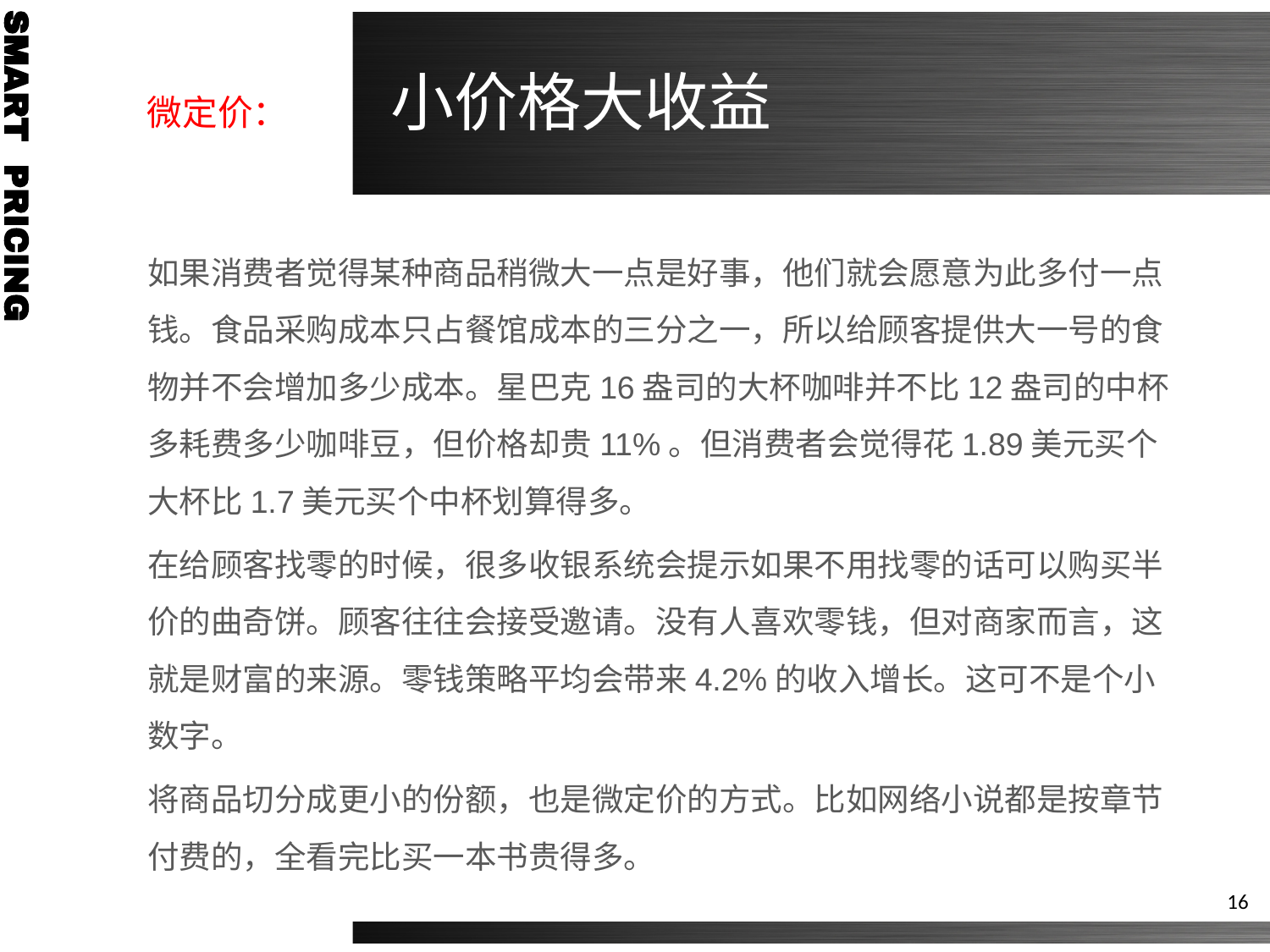

# 微定价：             小价格大收益
如果消费者觉得某种商品稍微大一点是好事，他们就会愿意为此多付一点钱。食品采购成本只占餐馆成本的三分之一，所以给顾客提供大一号的食物并不会增加多少成本。星巴克16盎司的大杯咖啡并不比12盎司的中杯多耗费多少咖啡豆，但价格却贵11%。但消费者会觉得花1.89美元买个大杯比1.7美元买个中杯划算得多。
在给顾客找零的时候，很多收银系统会提示如果不用找零的话可以购买半价的曲奇饼。顾客往往会接受邀请。没有人喜欢零钱，但对商家而言，这就是财富的来源。零钱策略平均会带来4.2%的收入增长。这可不是个小数字。
将商品切分成更小的份额，也是微定价的方式。比如网络小说都是按章节付费的，全看完比买一本书贵得多。